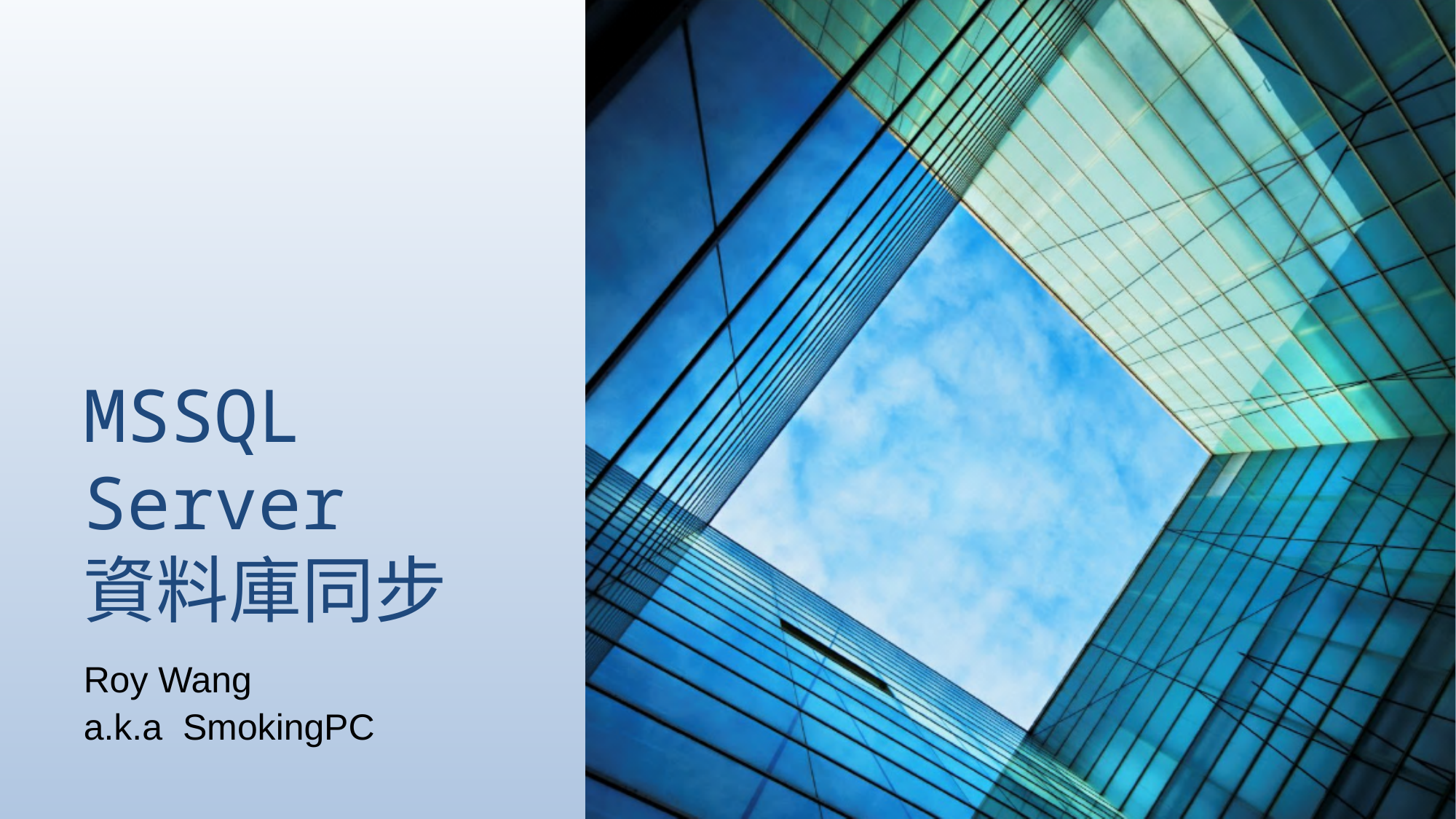

# MSSQL Server 資料庫同步
Roy Wang
a.k.a  SmokingPC